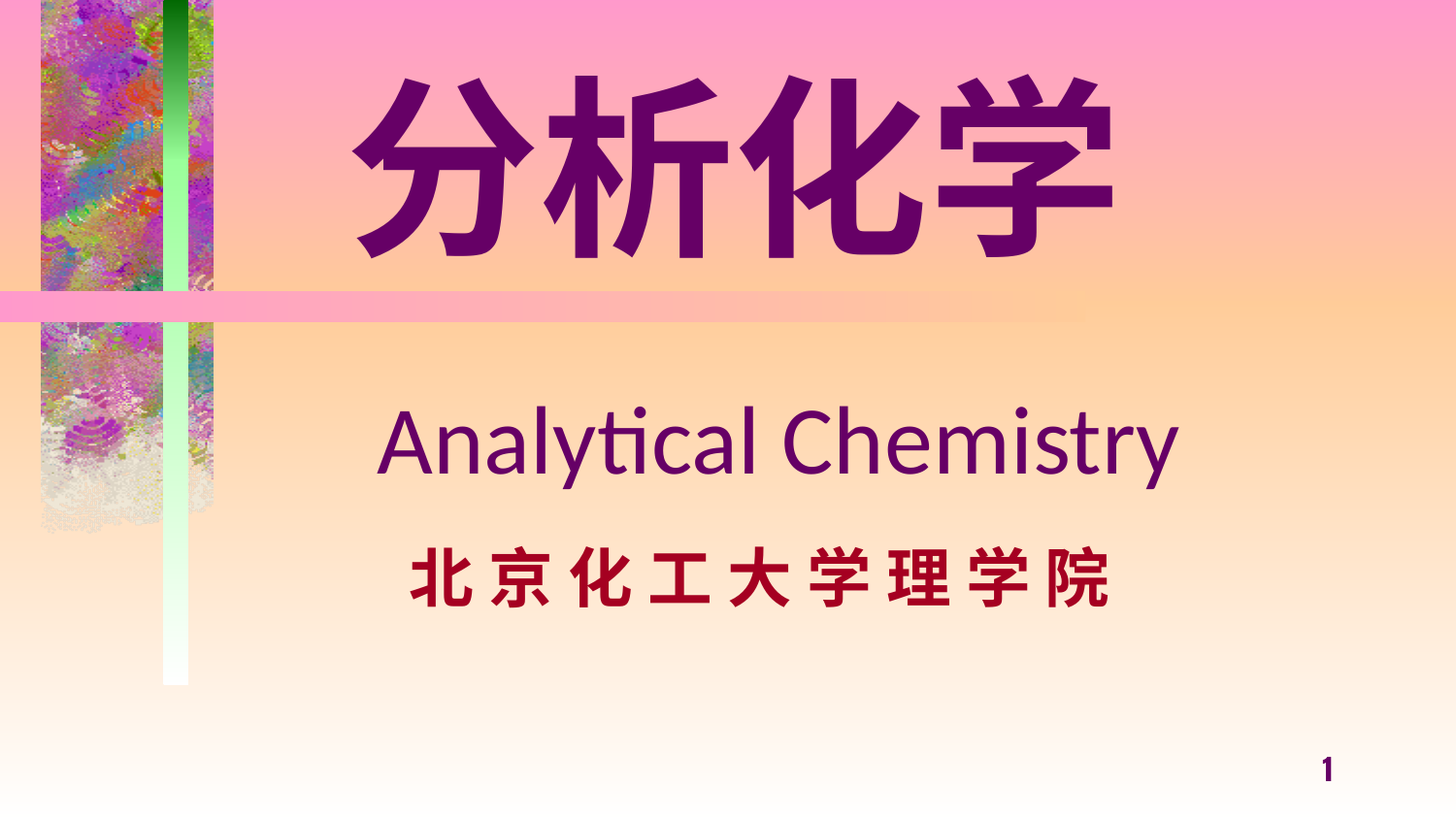

分析化学
 Analytical Chemistry
   北 京 化 工 大 学 理 学 院

1